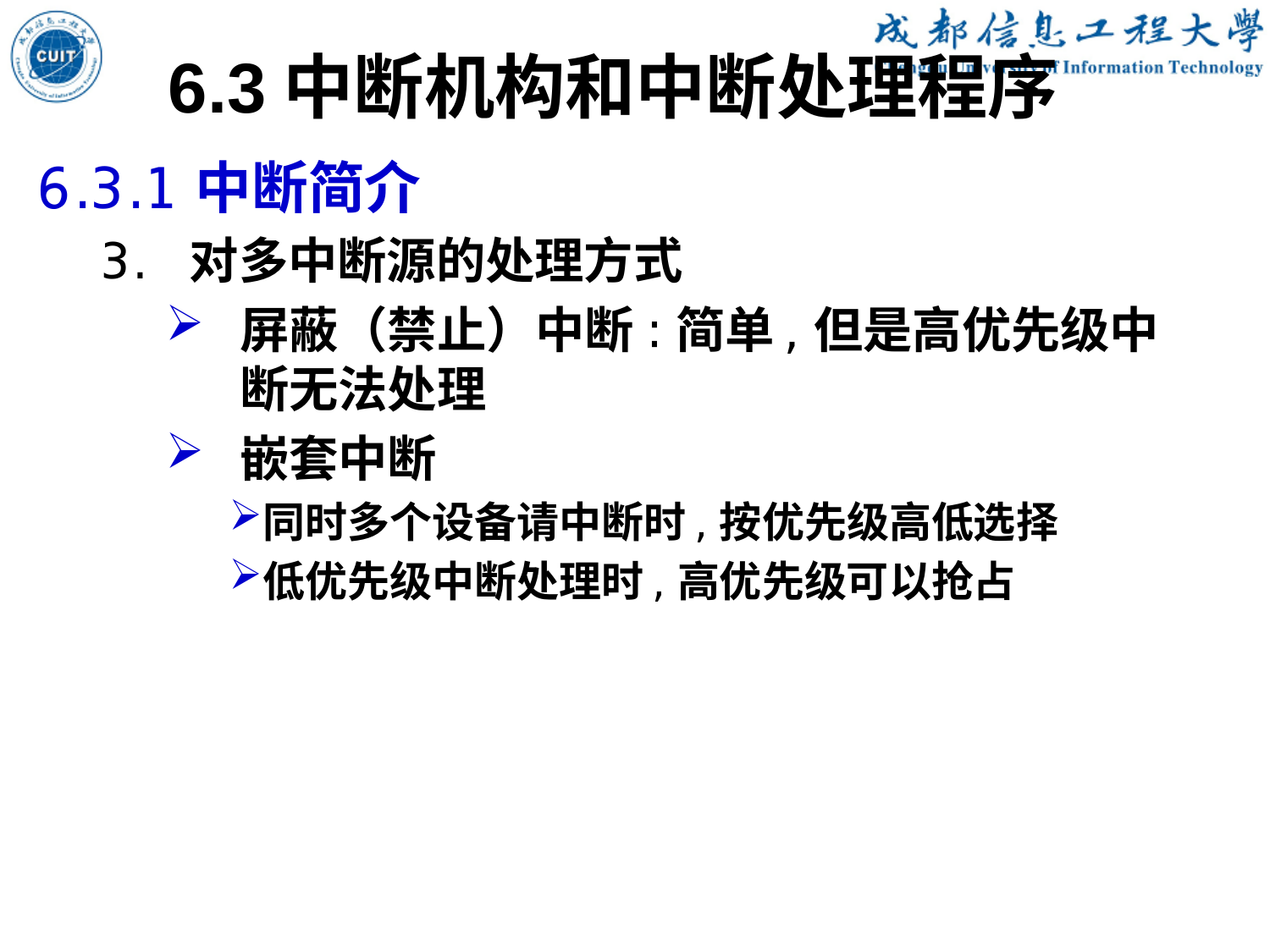

6.3中断机构和中断处理程序
6.3.1中断简介
3.  对多中断源的处理方式
屏蔽（禁止）中断:简单,但是高优先级中断无法处理
嵌套中断
同时多个设备请中断时,按优先级高低选择
低优先级中断处理时,高优先级可以抢占